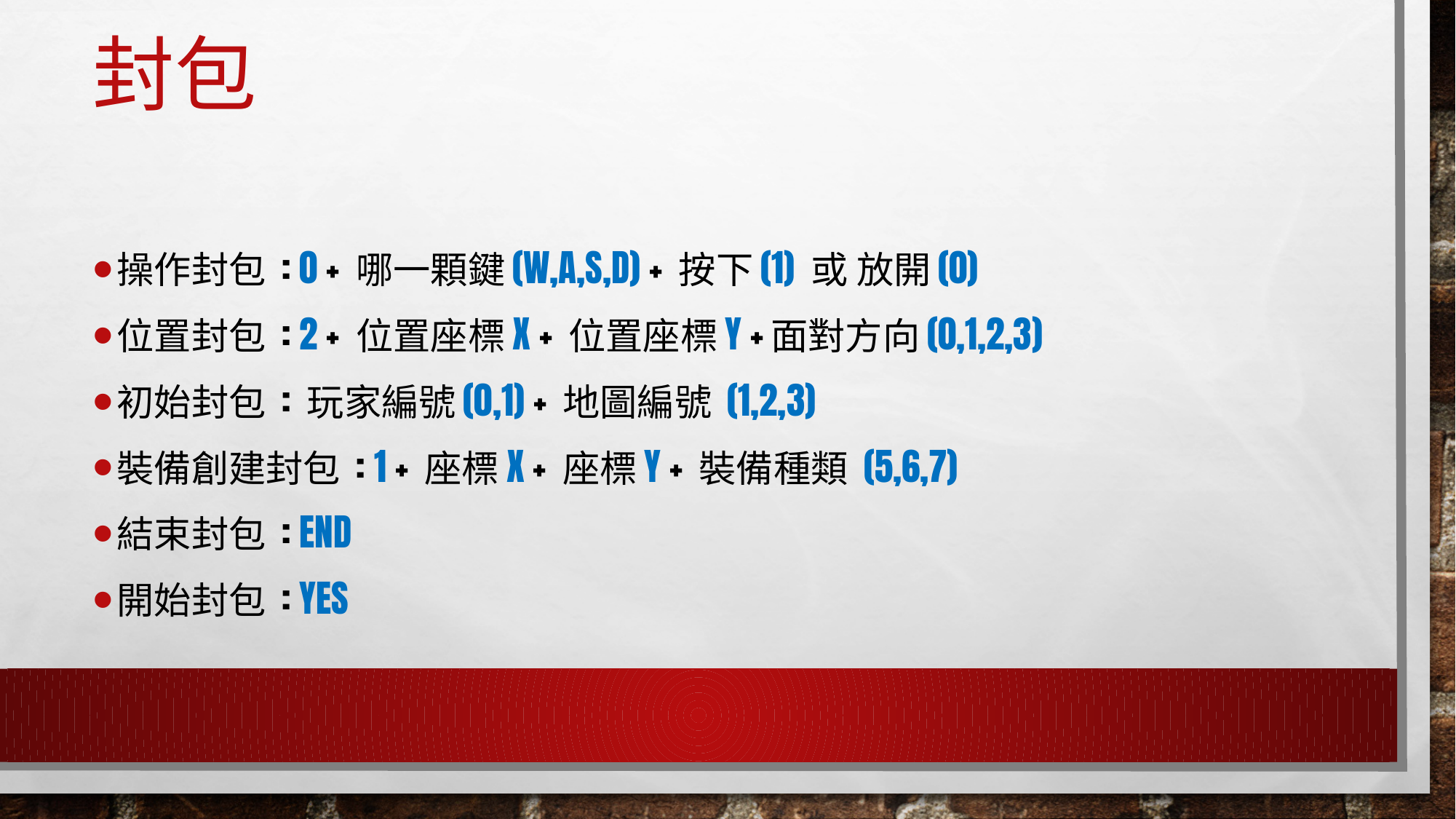

# 封包
操作封包 : 0 + 哪一顆鍵(W,A,S,D) + 按下(1) 或 放開(0)
位置封包 : 2 + 位置座標X + 位置座標Y +面對方向(0,1,2,3)
初始封包 : 玩家編號(0,1) + 地圖編號 (1,2,3)
裝備創建封包 : 1 + 座標X + 座標Y + 裝備種類 (5,6,7)
結束封包 : end
開始封包 : yes